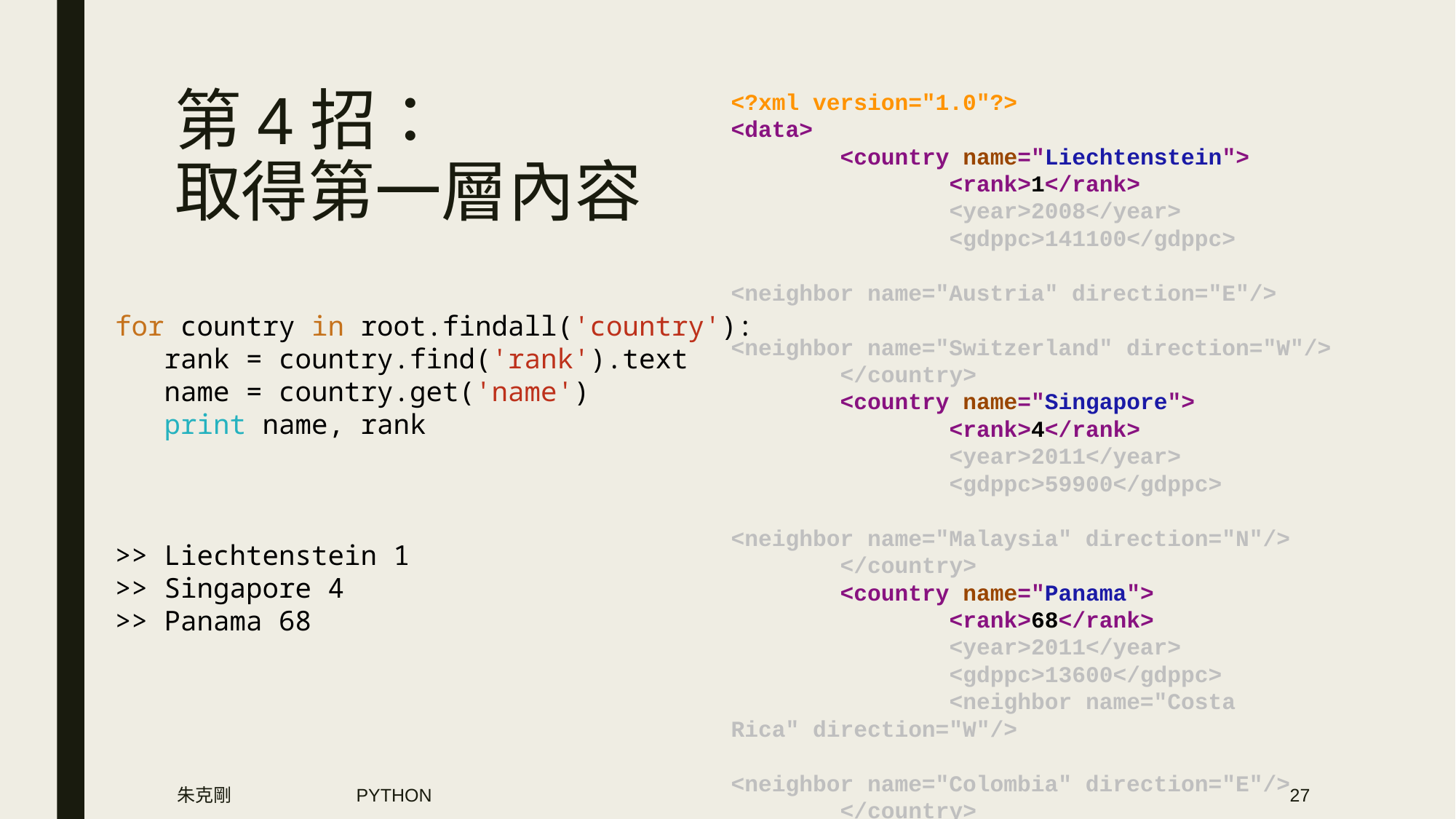

# 第4招： 取得第一層內容
<?xml version="1.0"?>
<data>
	<country name="Liechtenstein">
		<rank>1</rank>
		<year>2008</year>
		<gdppc>141100</gdppc>
		<neighbor name="Austria" direction="E"/>
		<neighbor name="Switzerland" direction="W"/>
	</country>
	<country name="Singapore">
		<rank>4</rank>
		<year>2011</year>
		<gdppc>59900</gdppc>
		<neighbor name="Malaysia" direction="N"/>
	</country>
	<country name="Panama">
		<rank>68</rank>
		<year>2011</year>
		<gdppc>13600</gdppc>
		<neighbor name="Costa Rica" direction="W"/>
		<neighbor name="Colombia" direction="E"/>
	</country>
</data>
for country in root.findall('country'):
   rank = country.find('rank').text
   name = country.get('name')
   print name, rank

>> Liechtenstein 1
>> Singapore 4
>> Panama 68
朱克剛
PYTHON
27